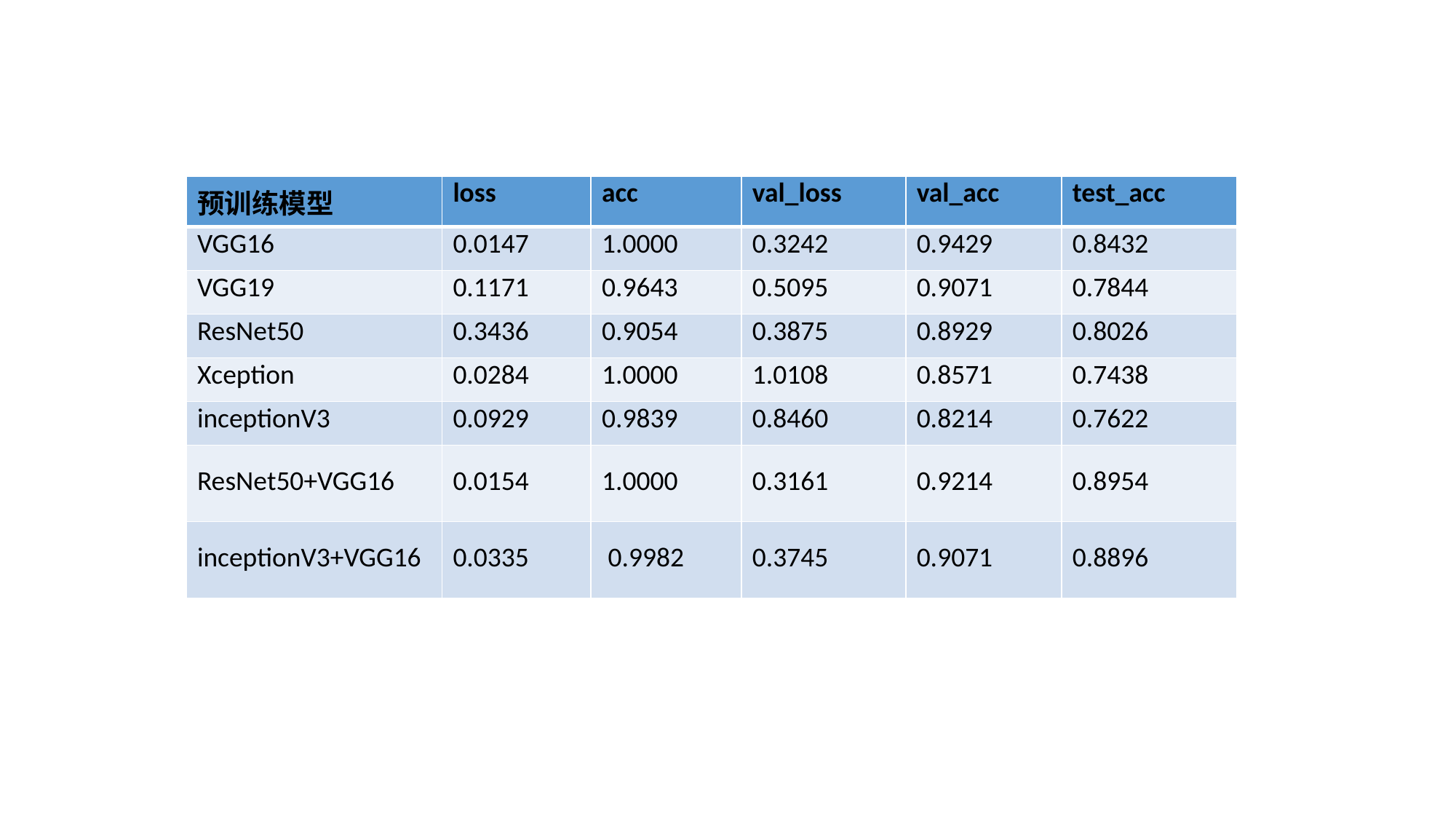

| 预训练模型 | loss | acc | val\_loss | val\_acc | test\_acc |
| --- | --- | --- | --- | --- | --- |
| VGG16 | 0.0147 | 1.0000 | 0.3242 | 0.9429 | 0.8432 |
| VGG19 | 0.1171 | 0.9643 | 0.5095 | 0.9071 | 0.7844 |
| ResNet50 | 0.3436 | 0.9054 | 0.3875 | 0.8929 | 0.8026 |
| Xception | 0.0284 | 1.0000 | 1.0108 | 0.8571 | 0.7438 |
| inceptionV3 | 0.0929 | 0.9839 | 0.8460 | 0.8214 | 0.7622 |
| ResNet50+VGG16 | 0.0154 | 1.0000 | 0.3161 | 0.9214 | 0.8954 |
| inceptionV3+VGG16 | 0.0335 | 0.9982 | 0.3745 | 0.9071 | 0.8896 |